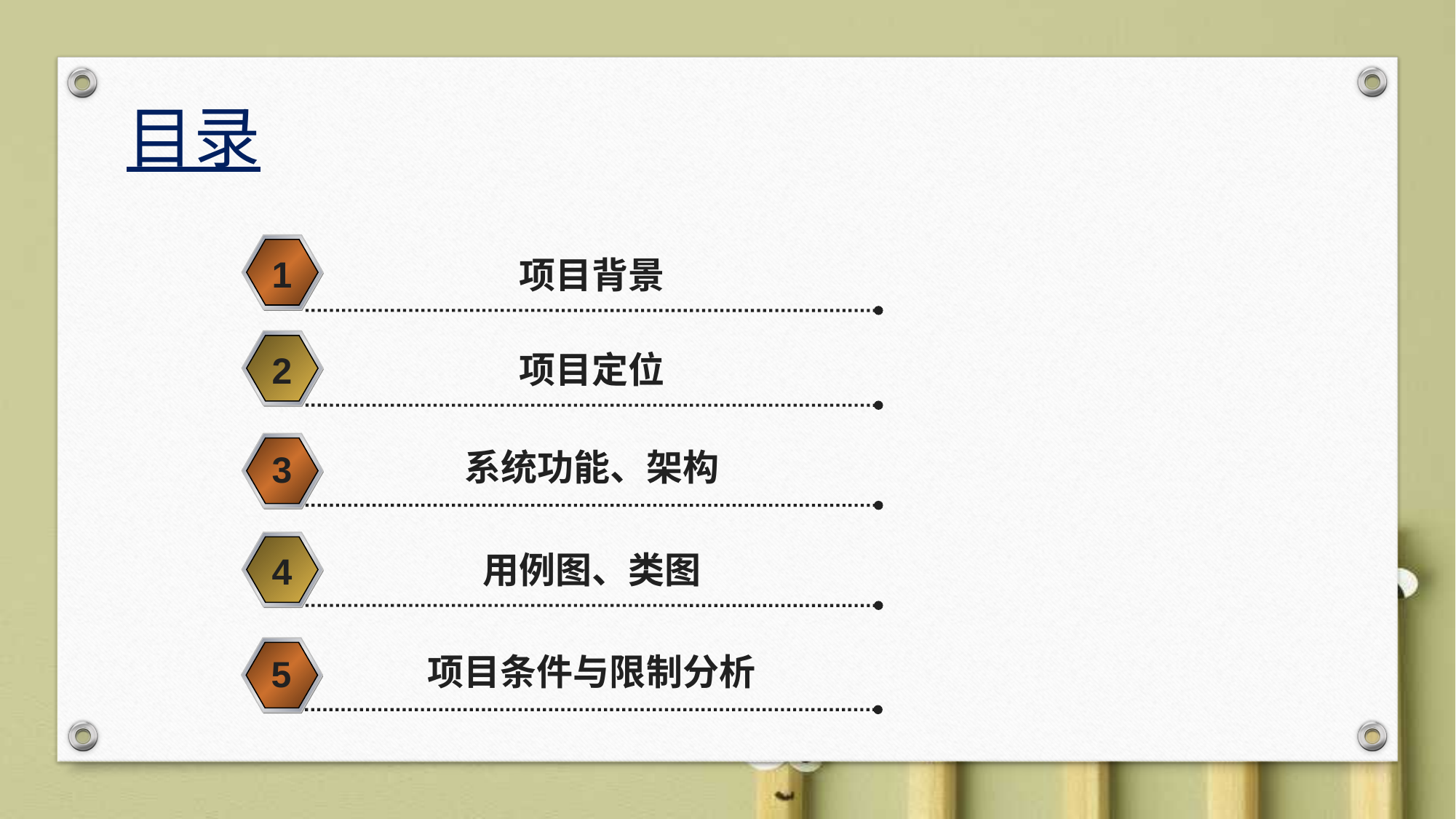

目录

1
项目背景

项目定位
2

系统功能、架构
3

用例图、类图
4

项目条件与限制分析
5